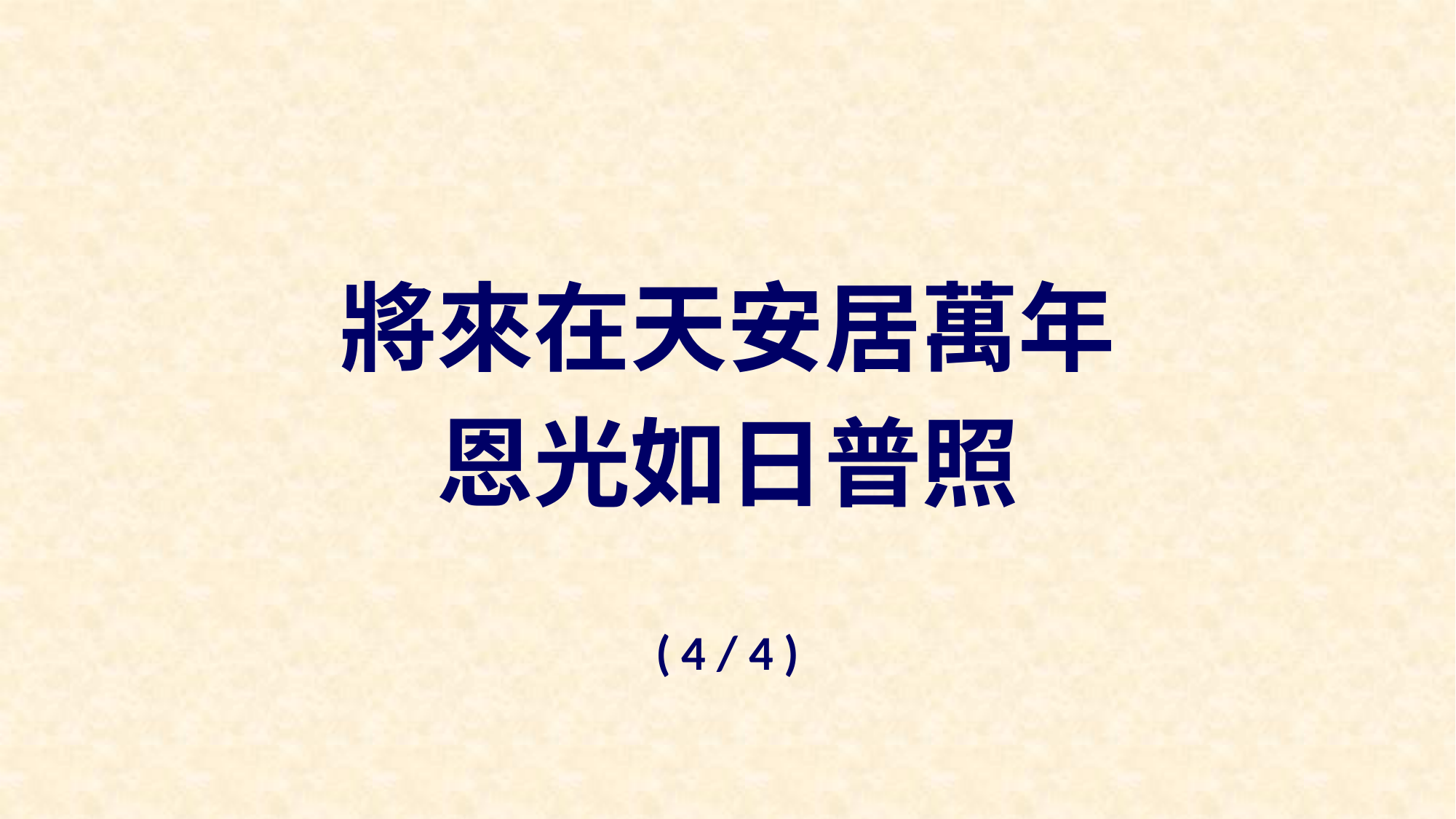

將來在天安居萬年
恩光如日普照
( 4 / 4 )